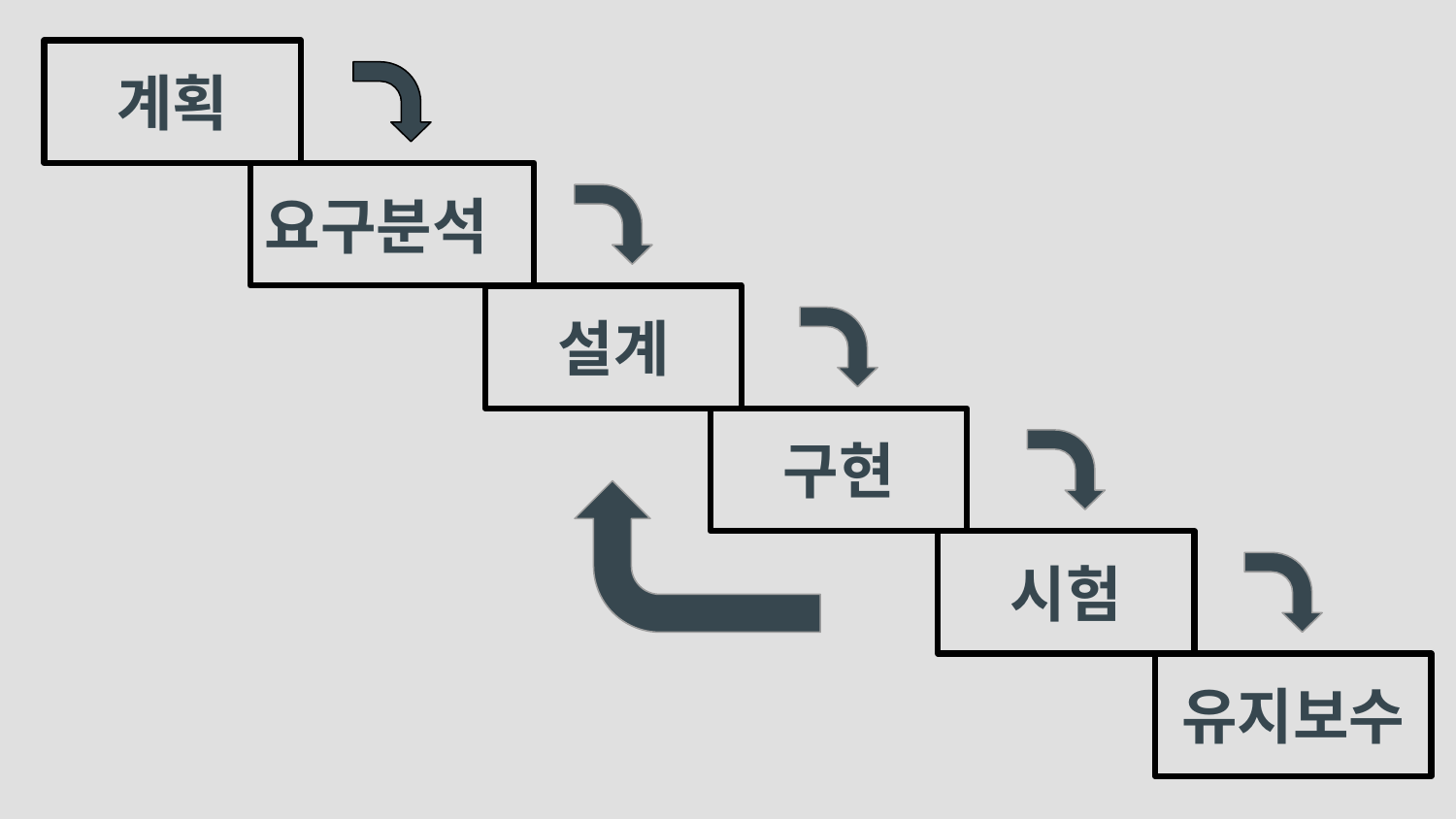

# 계획

요구분석

설계

구현

시험

유지보수